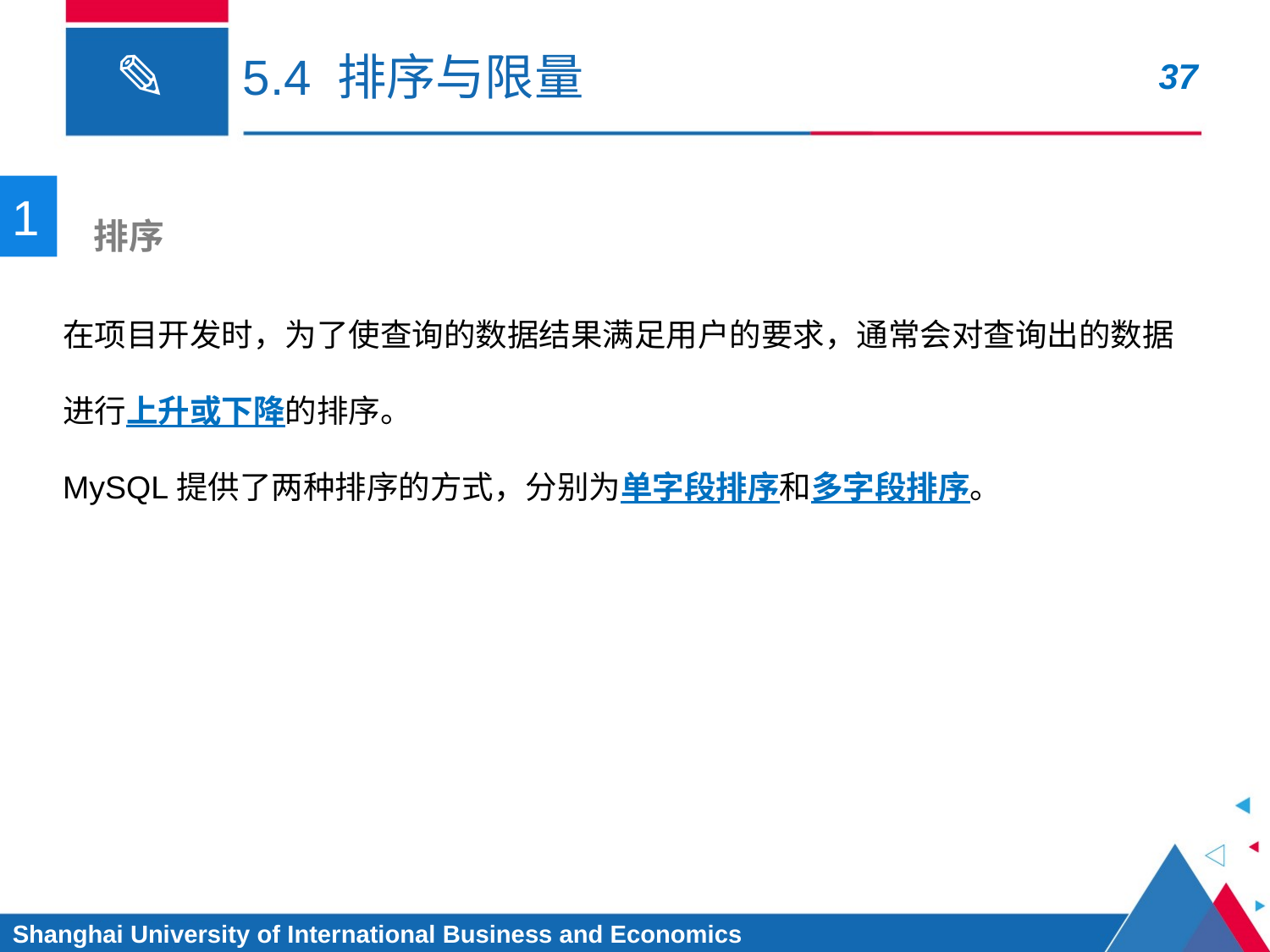

# 5.4 排序与限量

1
  排序
在项目开发时，为了使查询的数据结果满足用户的要求，通常会对查询出的数据进行上升或下降的排序。
MySQL提供了两种排序的方式，分别为单字段排序和多字段排序。